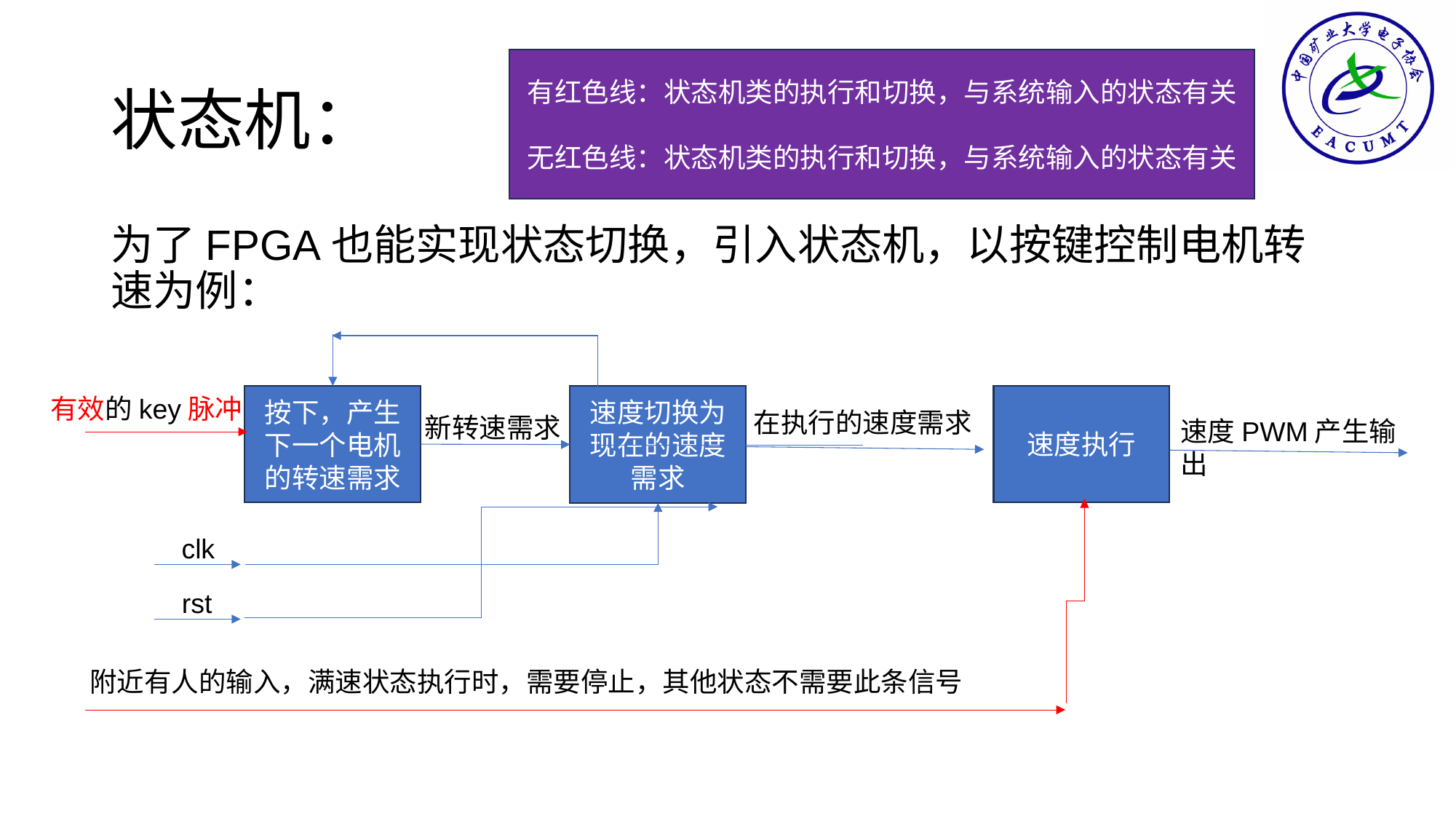

# 状态机：
有红色线：状态机类的执行和切换，与系统输入的状态有关

无红色线：状态机类的执行和切换，与系统输入的状态有关
为了FPGA也能实现状态切换，引入状态机，以按键控制电机转速为例：
速度执行
按下，产生下一个电机的转速需求
速度切换为现在的速度需求
有效的key脉冲
在执行的速度需求
新转速需求
速度PWM产生输出
clk

rst

附近有人的输入，满速状态执行时，需要停止，其他状态不需要此条信号